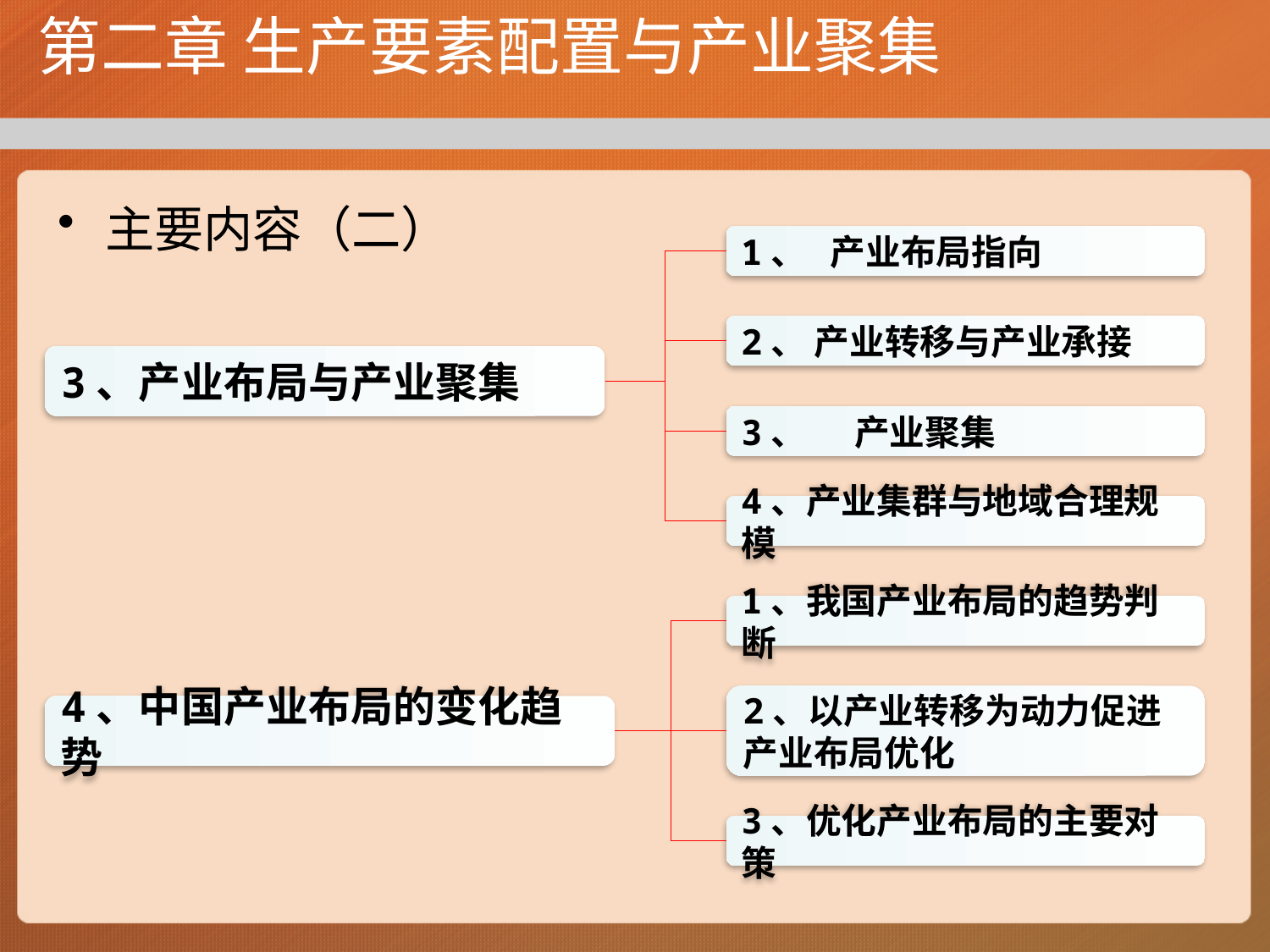

# 第二章 生产要素配置与产业聚集
主要内容（二）
1、   产业布局指向
2、 产业转移与产业承接
3、产业布局与产业聚集
3、      产业聚集
4、产业集群与地域合理规模
1、我国产业布局的趋势判断
2、以产业转移为动力促进产业布局优化
4、中国产业布局的变化趋势
3、优化产业布局的主要对策